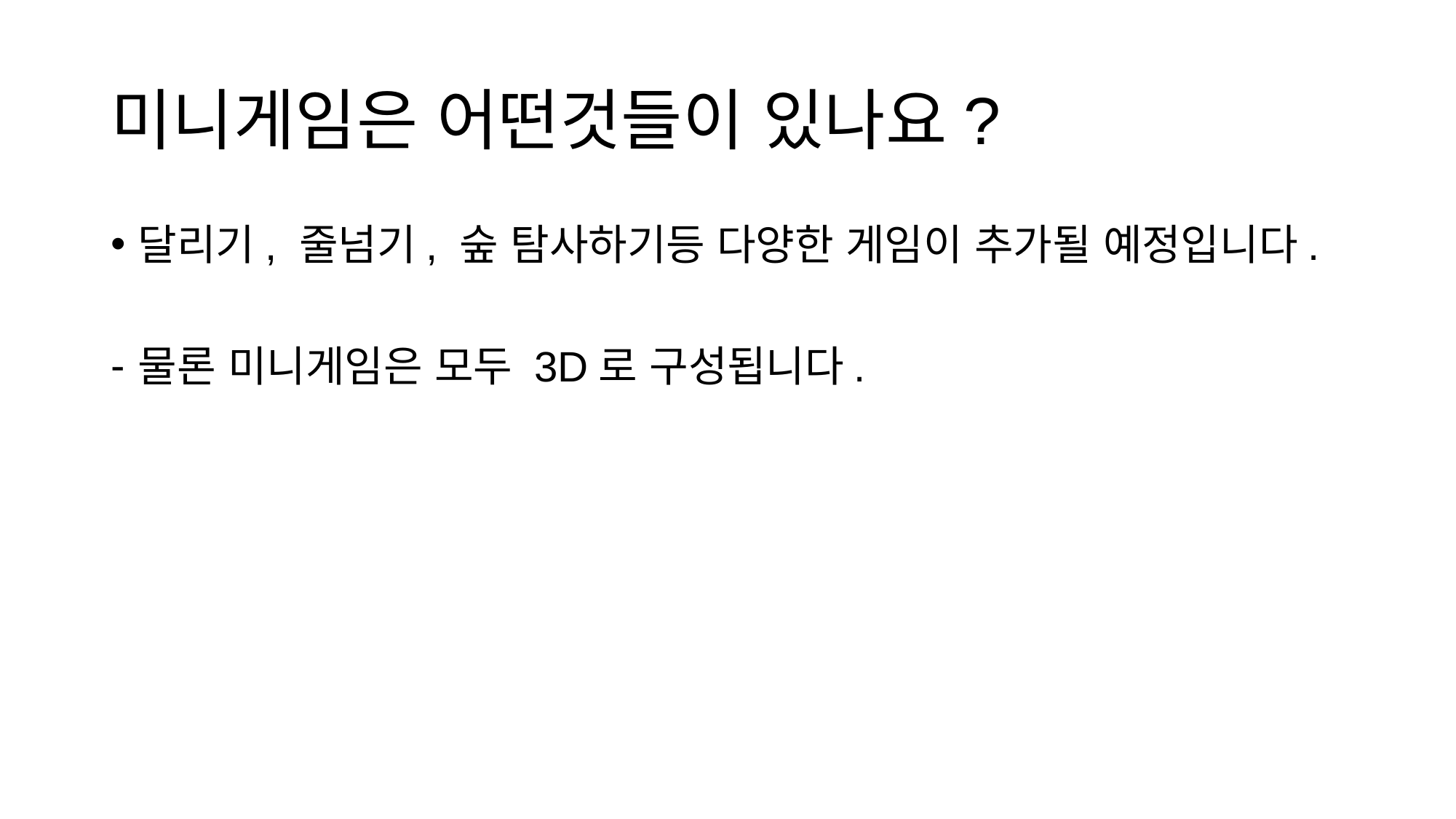

# 미니게임은 어떤것들이 있나요?
달리기, 줄넘기, 숲 탐사하기등 다양한 게임이 추가될 예정입니다.

물론 미니게임은 모두 3D로 구성됩니다.